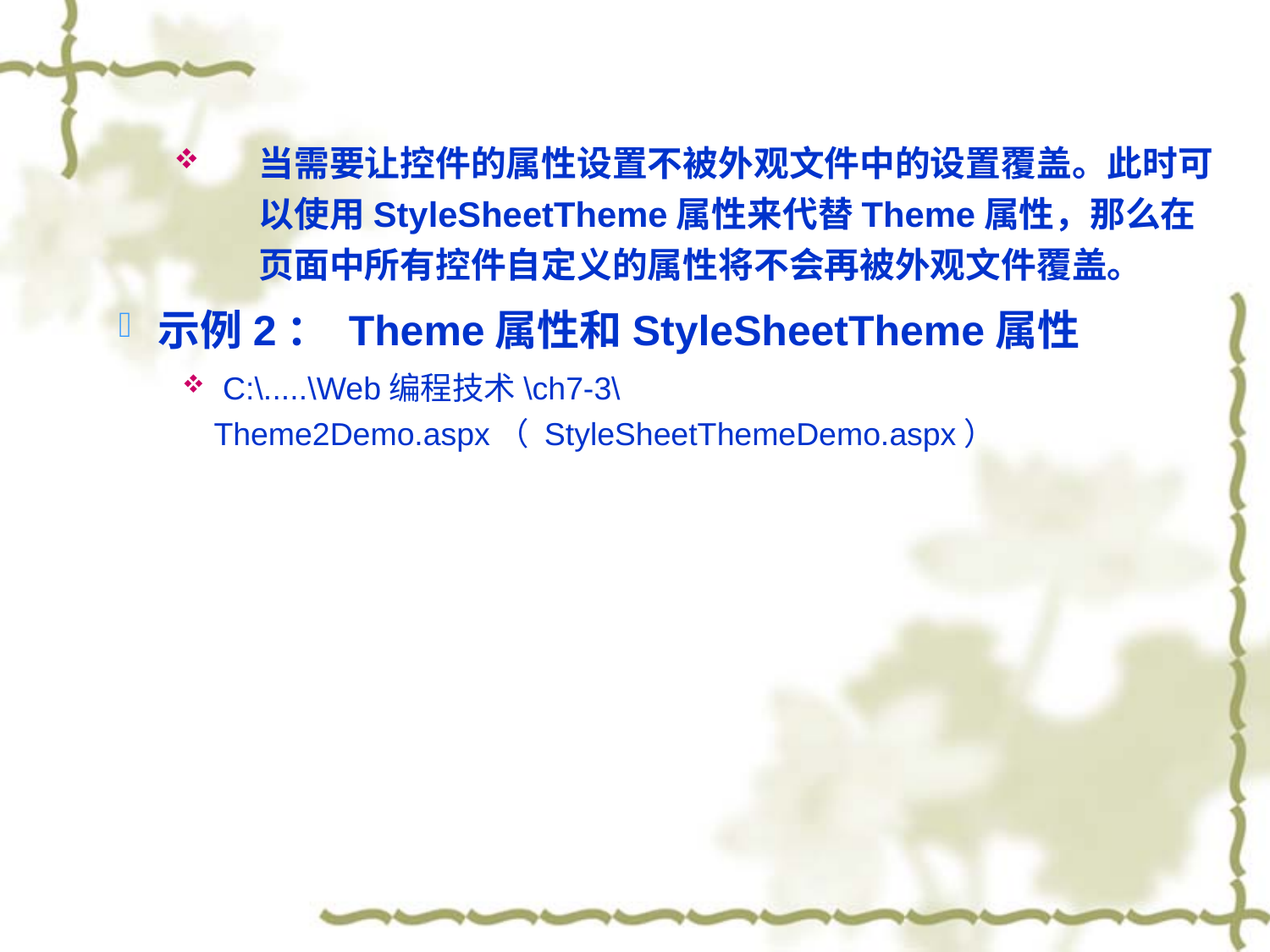

当需要让控件的属性设置不被外观文件中的设置覆盖。此时可以使用StyleSheetTheme属性来代替Theme属性，那么在页面中所有控件自定义的属性将不会再被外观文件覆盖。
示例2： Theme属性和StyleSheetTheme属性
 C:\.....\Web编程技术\ch7-3\Theme2Demo.aspx（ StyleSheetThemeDemo.aspx）